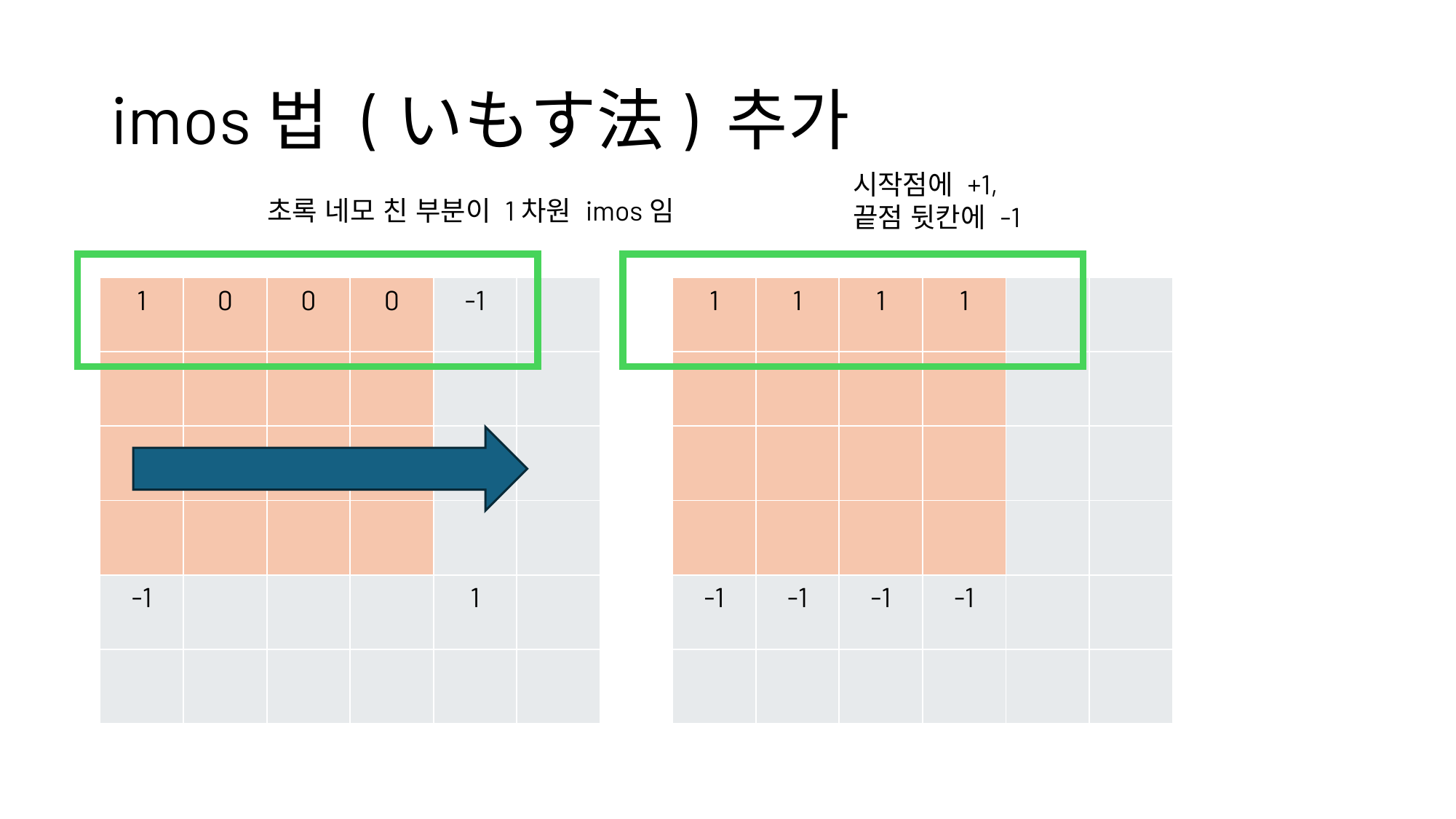

# imos법 (いもす法) 추가
시작점에 +1,
끝점 뒷칸에 -1
초록 네모 친 부분이 1차원 imos임

| 1 | 0 | 0 | 0 | -1 |  |
| --- | --- | --- | --- | --- | --- |
|  |  |  |  |  |  |
|  |  |  |  |  |  |
|  |  |  |  |  |  |
| -1 |  |  |  | 1 |  |
|  |  |  |  |  |  |
| 1 | 1 | 1 | 1 |  |  |
| --- | --- | --- | --- | --- | --- |
|  |  |  |  |  |  |
|  |  |  |  |  |  |
|  |  |  |  |  |  |
| -1 | -1 | -1 | -1 |  |  |
|  |  |  |  |  |  |